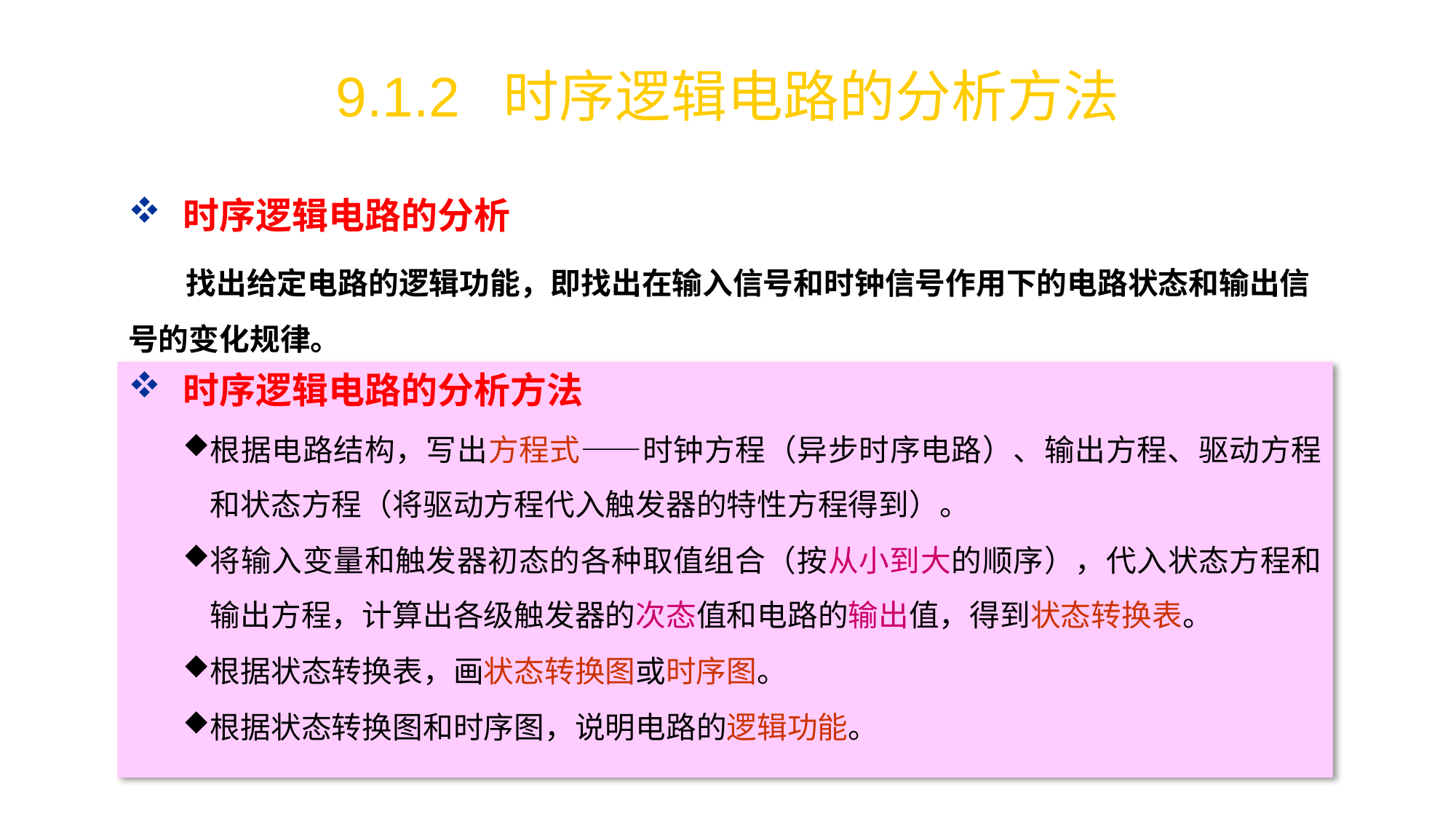

# 9.1.2  时序逻辑电路的分析方法
时序逻辑电路的分析
      找出给定电路的逻辑功能，即找出在输入信号和时钟信号作用下的电路状态和输出信号的变化规律。
时序逻辑电路的分析方法
根据电路结构，写出方程式——时钟方程（异步时序电路）、输出方程、驱动方程和状态方程（将驱动方程代入触发器的特性方程得到）。
将输入变量和触发器初态的各种取值组合（按从小到大的顺序），代入状态方程和输出方程，计算出各级触发器的次态值和电路的输出值，得到状态转换表。
根据状态转换表，画状态转换图或时序图。
根据状态转换图和时序图，说明电路的逻辑功能。